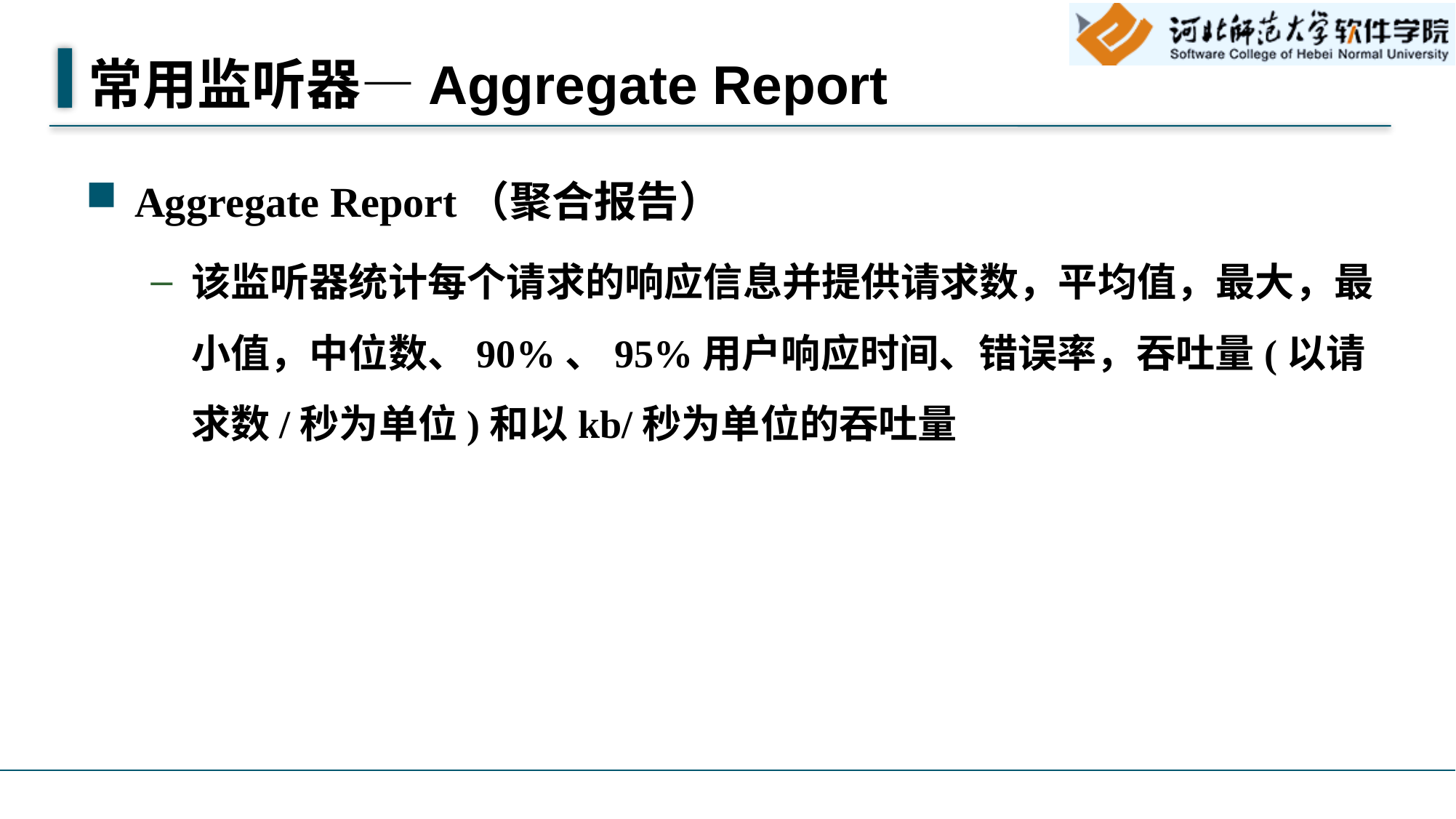

# 常用监听器—Aggregate Report
Aggregate Report（聚合报告）
该监听器统计每个请求的响应信息并提供请求数，平均值，最大，最小值，中位数、90%、95%用户响应时间、错误率，吞吐量(以请求数/秒为单位)和以kb/秒为单位的吞吐量